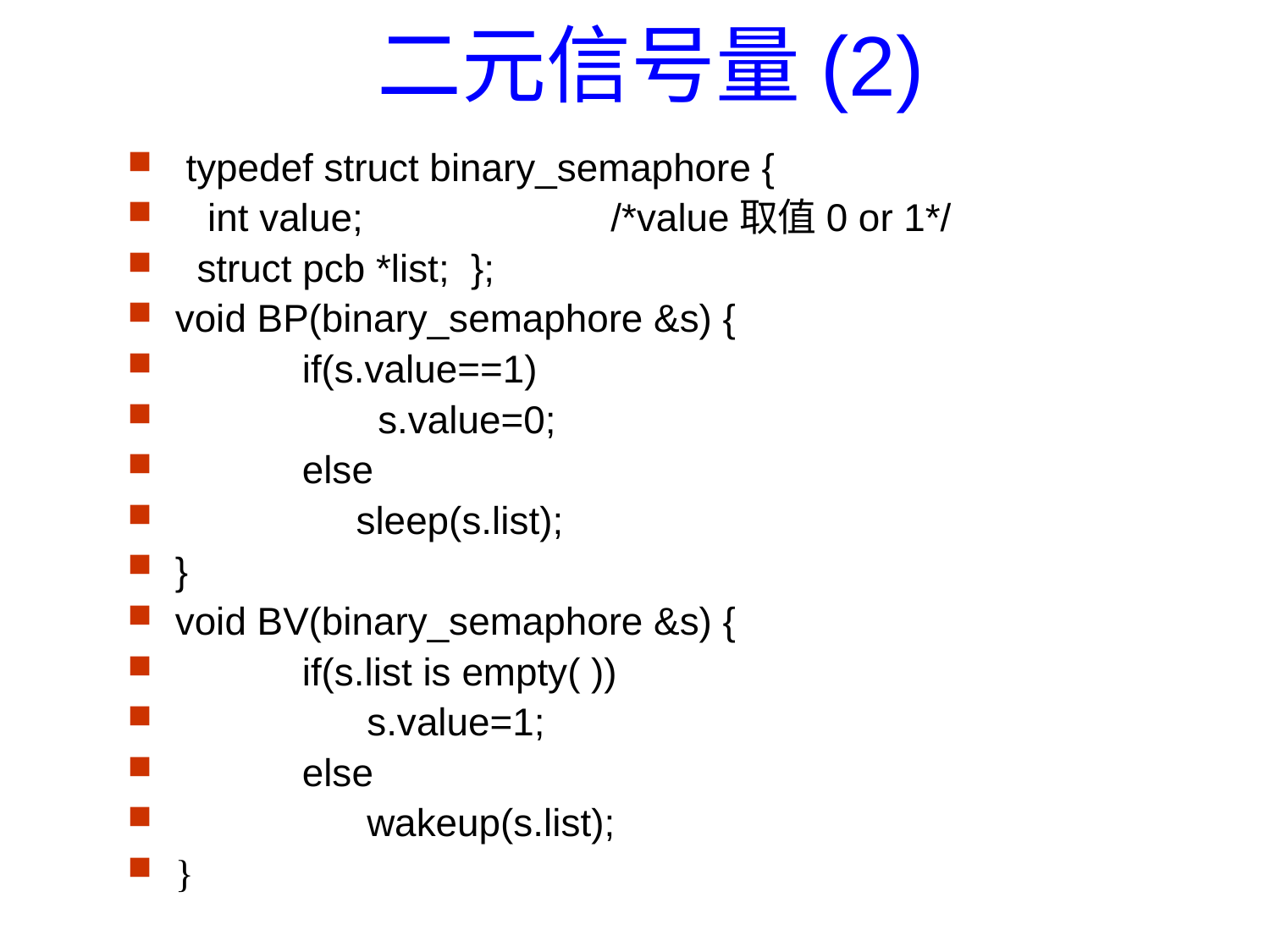

二元信号量(2)
 typedef struct binary_semaphore {
   int value;                       /*value取值0 or 1*/
  struct pcb *list;  };
void BP(binary_semaphore &s) {
	if(s.value==1)
	       s.value=0;
	else
	     sleep(s.list);
}
void BV(binary_semaphore &s) {
	if(s.list is empty( ))
	      s.value=1;
	else
	      wakeup(s.list);
}